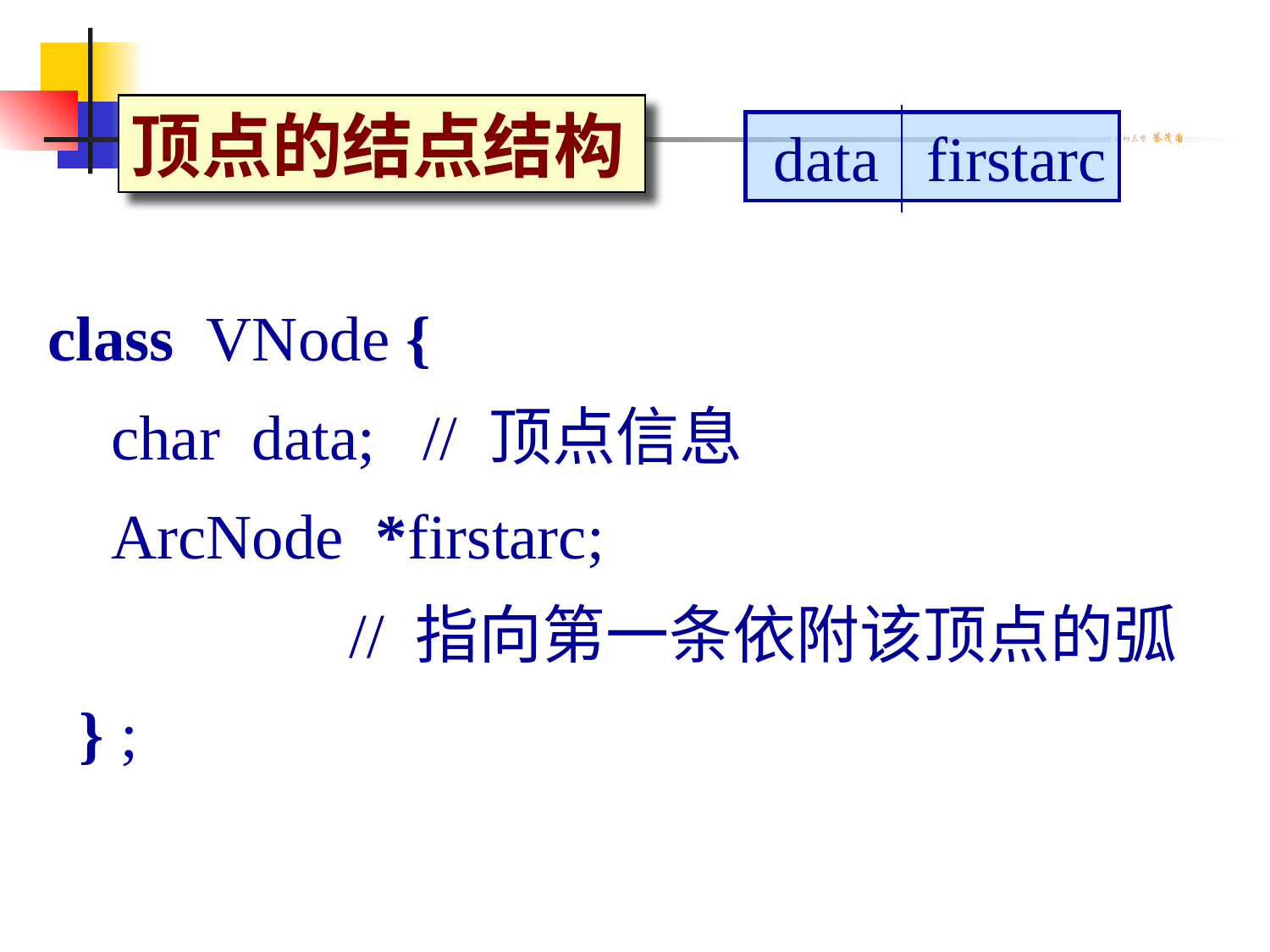

顶点的结点结构

 data   firstarc
class  VNode {
    char  data;   // 顶点信息
    ArcNode  *firstarc;
                   // 指向第一条依附该顶点的弧
  } ;